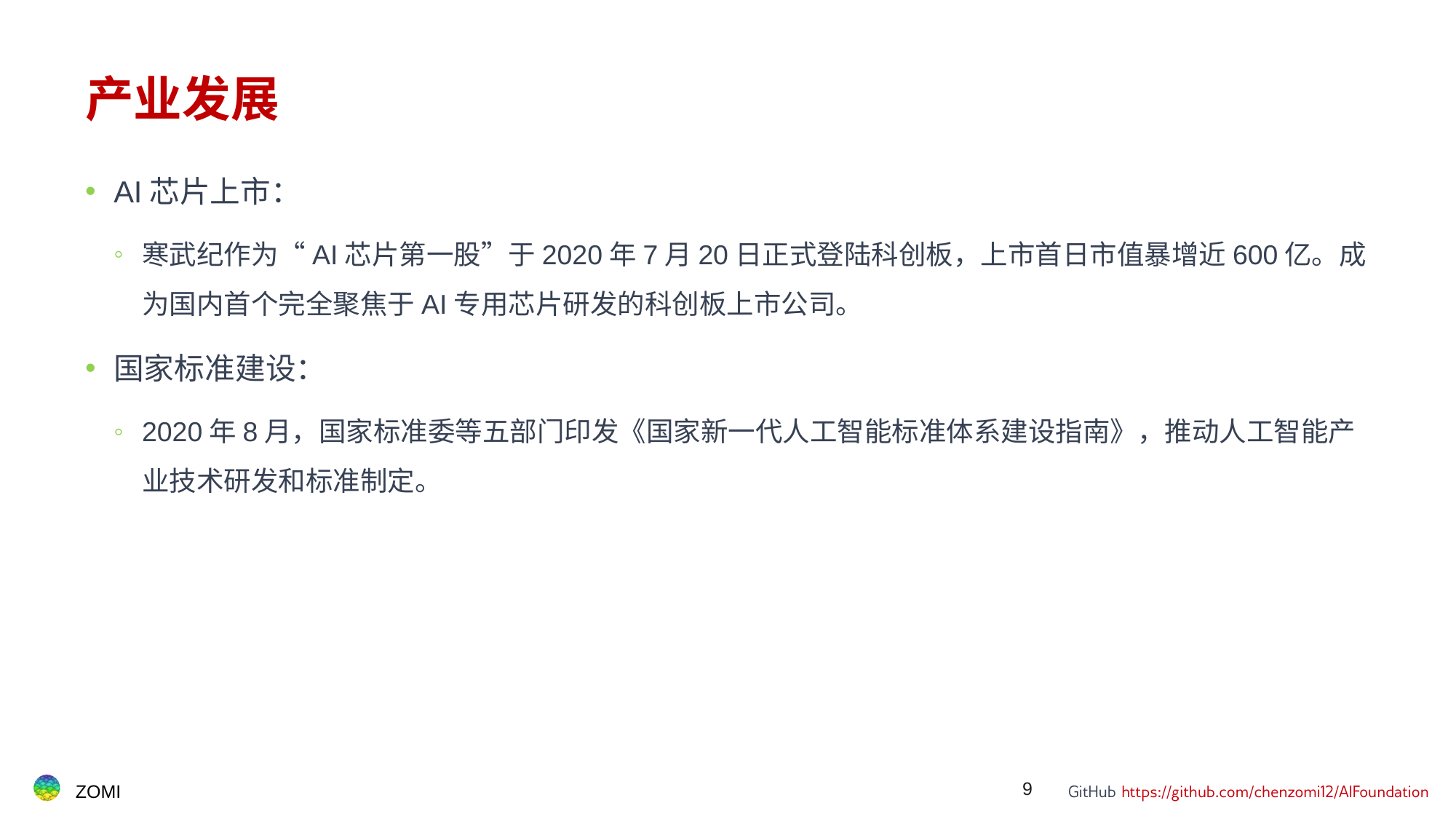

# 产业发展
AI芯片上市：
寒武纪作为“AI芯片第一股”于2020年7月20日正式登陆科创板，上市首日市值暴增近600亿。成为国内首个完全聚焦于AI专用芯片研发的科创板上市公司。
国家标准建设：
2020年8月，国家标准委等五部门印发《国家新一代人工智能标准体系建设指南》，推动人工智能产业技术研发和标准制定。